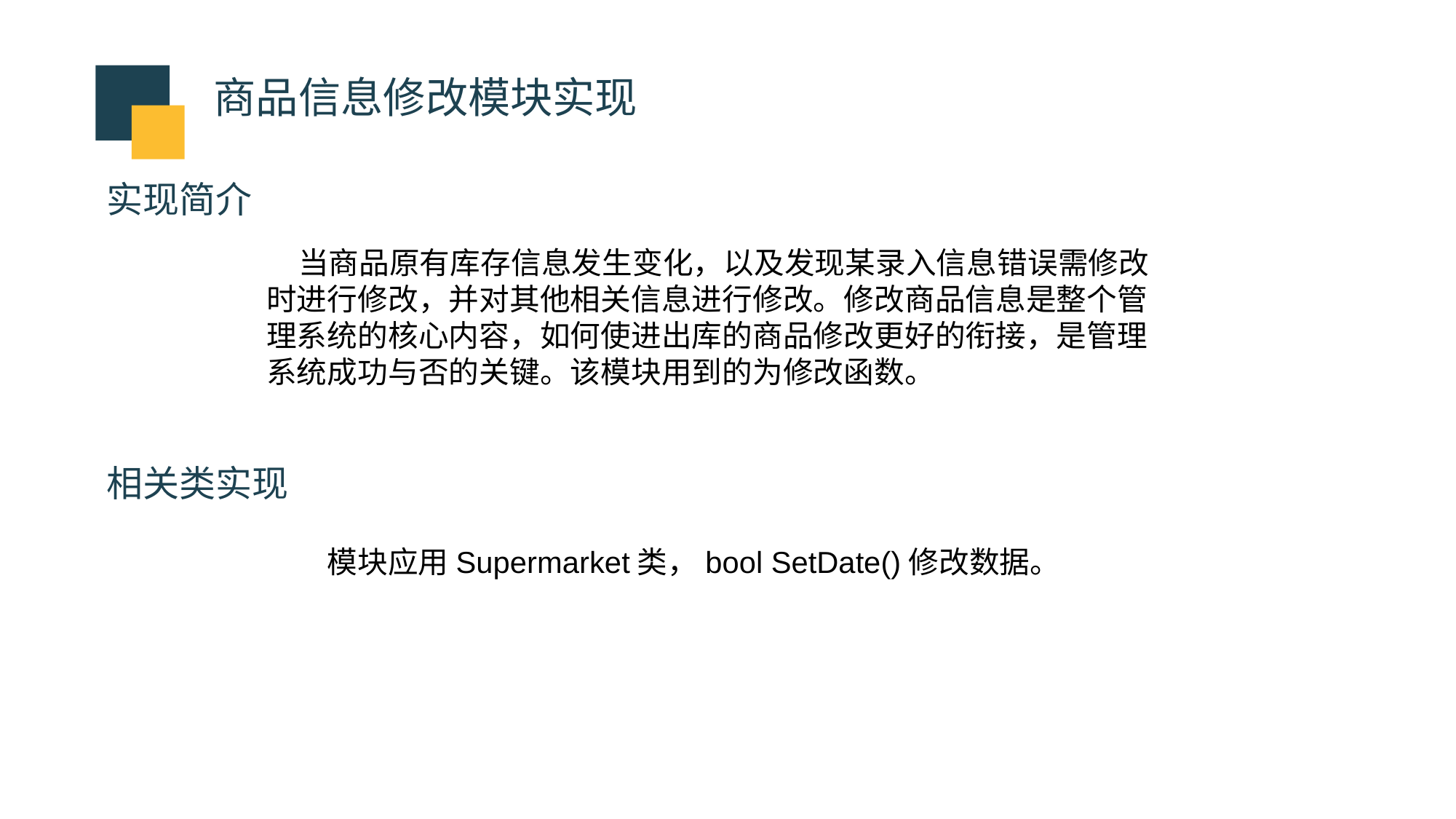

商品信息修改模块实现
实现简介
当商品原有库存信息发生变化，以及发现某录入信息错误需修改时进行修改，并对其他相关信息进行修改。修改商品信息是整个管理系统的核心内容，如何使进出库的商品修改更好的衔接，是管理系统成功与否的关键。该模块用到的为修改函数。
相关类实现
模块应用Supermarket类，bool SetDate()修改数据。